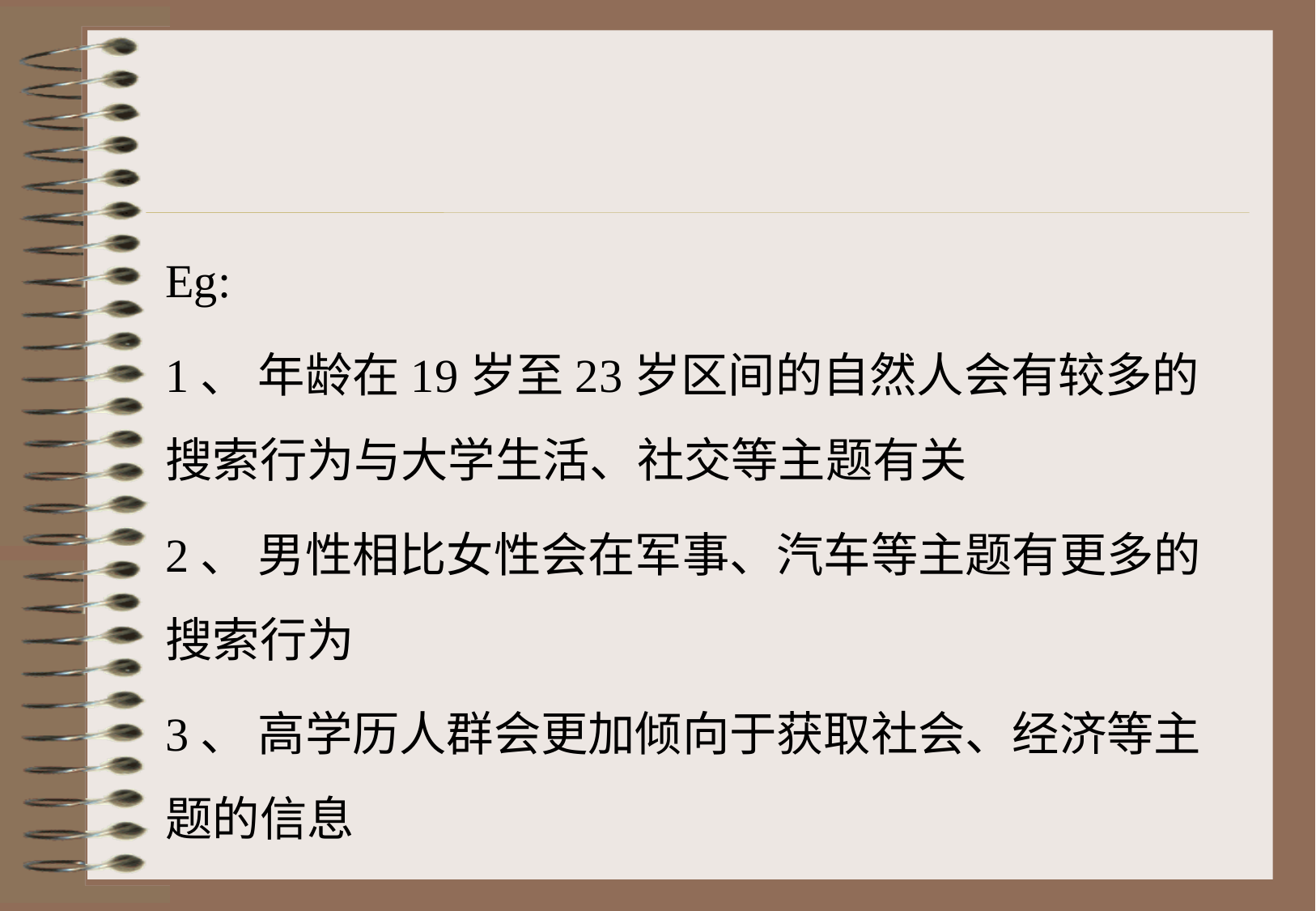

#
Eg:
1、 年龄在19岁至23岁区间的自然人会有较多的搜索行为与大学生活、社交等主题有关
2、 男性相比女性会在军事、汽车等主题有更多的搜索行为
3、 高学历人群会更加倾向于获取社会、经济等主题的信息